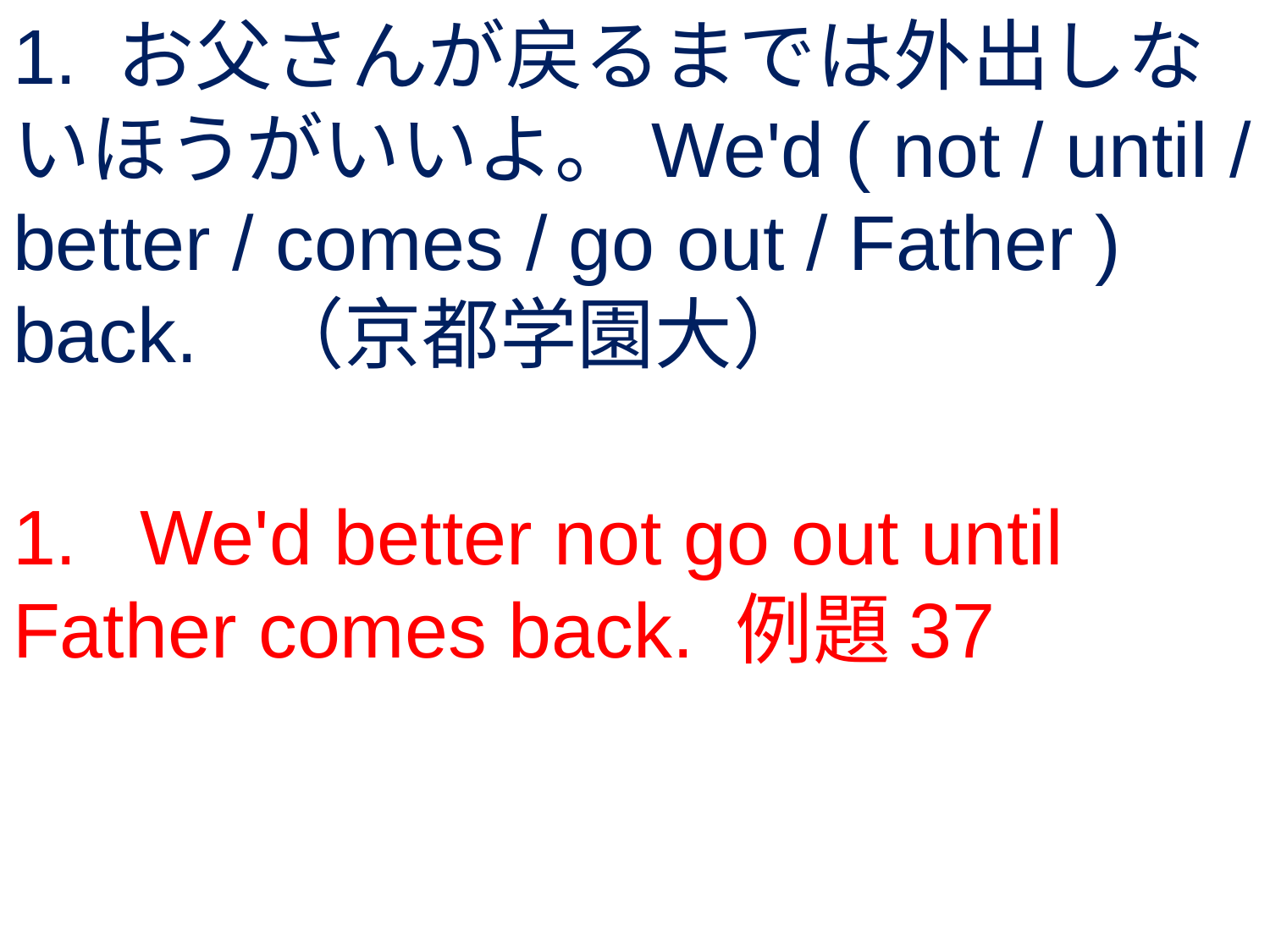

# 1. お父さんが戻るまでは外出しないほうがいいよ。We'd ( not / until / better / comes / go out / Father ) back.	（京都学園大）
1.	We'd better not go out until Father comes back. 例題37